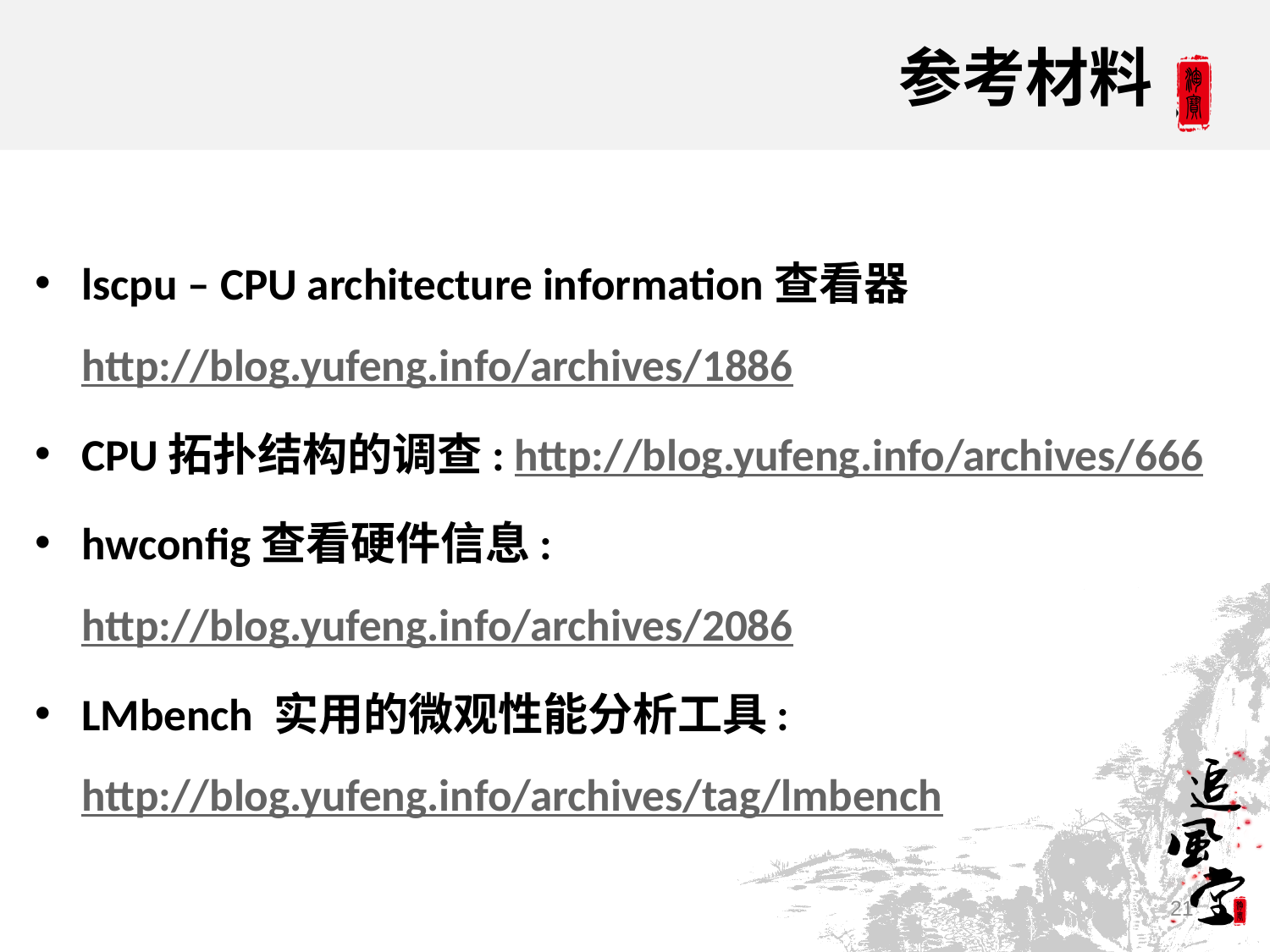

# 参考材料
lscpu – CPU architecture information查看器 http://blog.yufeng.info/archives/1886
CPU拓扑结构的调查: http://blog.yufeng.info/archives/666
hwconfig查看硬件信息: http://blog.yufeng.info/archives/2086
LMbench 实用的微观性能分析工具: http://blog.yufeng.info/archives/tag/lmbench

21